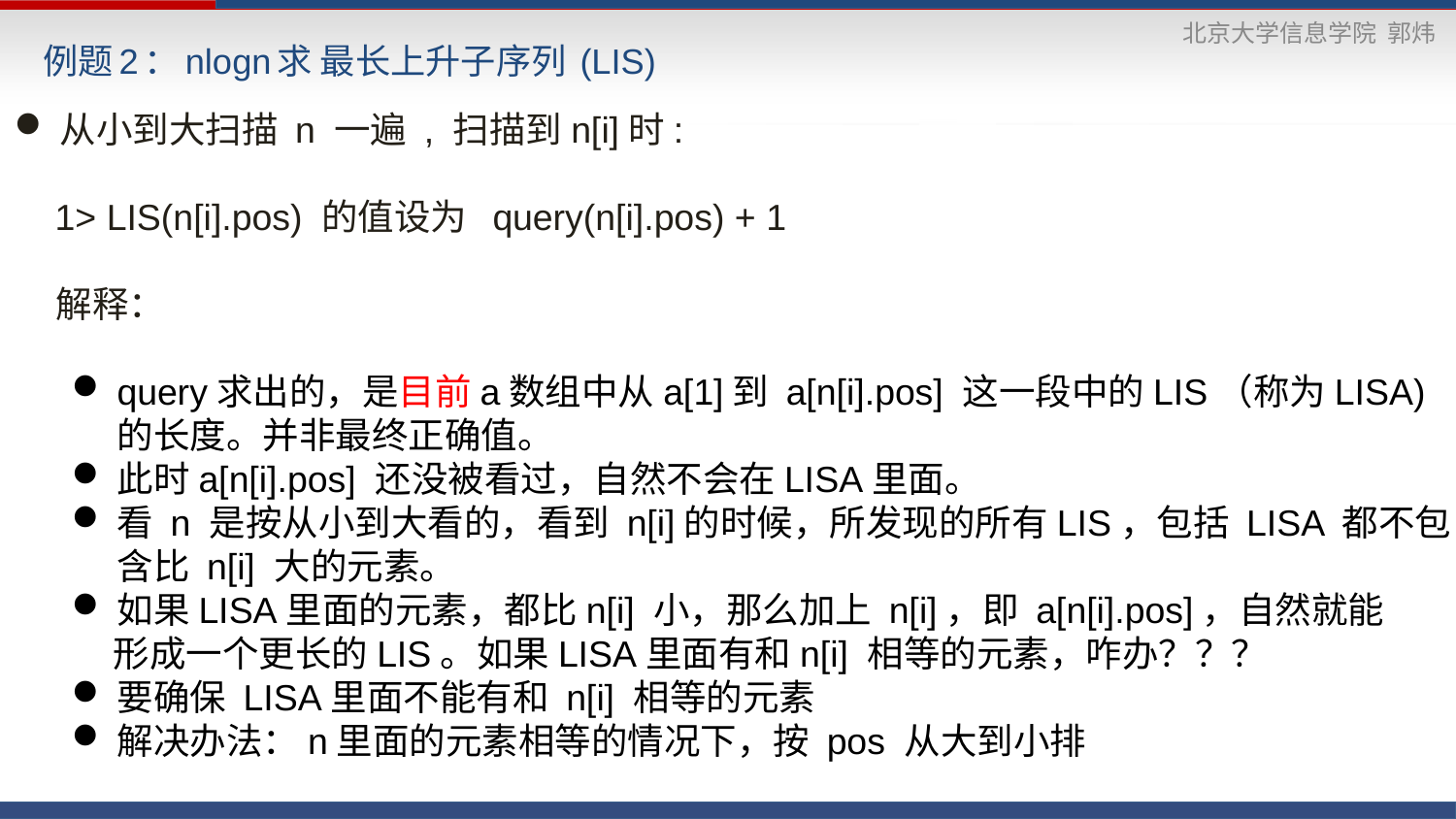

# 例题2：nlogn求 最长上升子序列 (LIS)
从小到大扫描 n 一遍 , 扫描到n[i]时:

    1> LIS(n[i].pos) 的值设为  query(n[i].pos) + 1

    解释：

query求出的，是目前a数组中从a[1]到 a[n[i].pos] 这一段中的LIS（称为LISA)的长度。并非最终正确值。
此时a[n[i].pos] 还没被看过，自然不会在LISA里面。
看 n 是按从小到大看的，看到 n[i]的时候，所发现的所有LIS，包括 LISA 都不包含比 n[i] 大的元素。
如果LISA里面的元素，都比n[i] 小，那么加上 n[i]，即 a[n[i].pos]，自然就能
    形成一个更长的LIS。如果LISA里面有和n[i] 相等的元素，咋办？？？
要确保 LISA里面不能有和 n[i] 相等的元素
解决办法：n里面的元素相等的情况下，按 pos 从大到小排